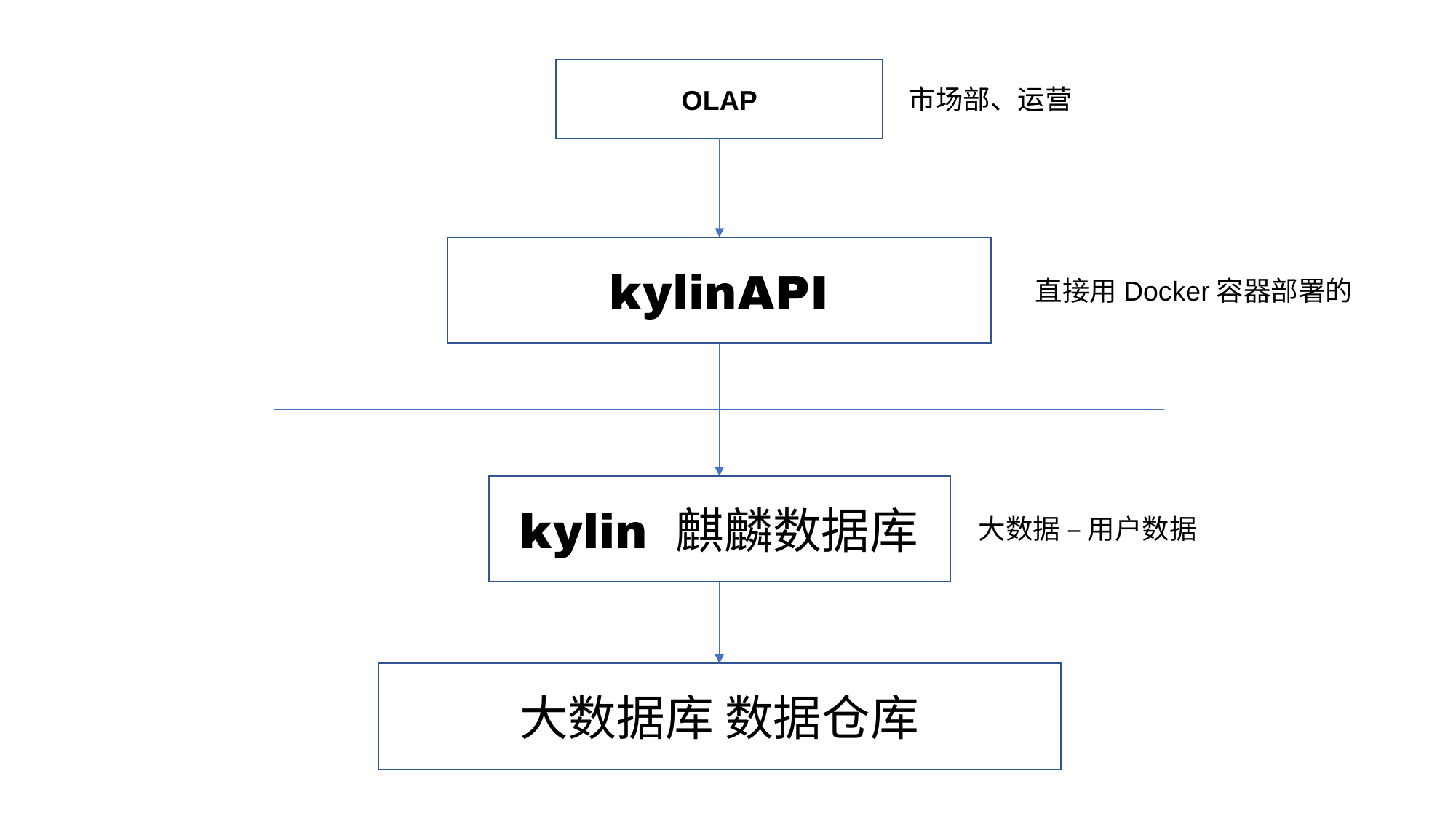

OLAP
市场部、运营
kylinAPI
直接用Docker容器部署的
kylin 麒麟数据库
大数据 – 用户数据
大数据库 数据仓库